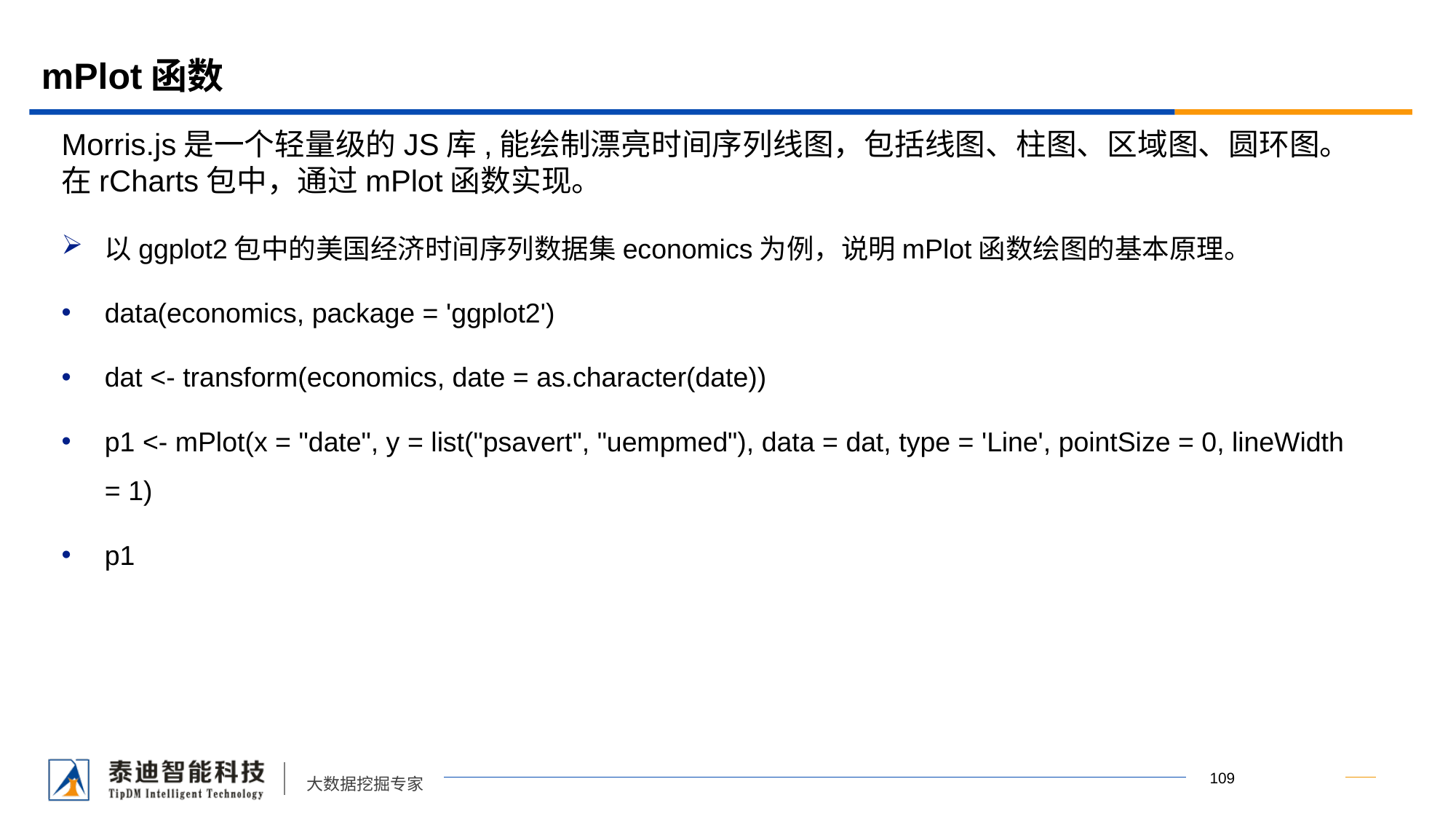

# mPlot函数
Morris.js是一个轻量级的JS库,能绘制漂亮时间序列线图，包括线图、柱图、区域图、圆环图。在rCharts包中，通过mPlot函数实现。
以ggplot2包中的美国经济时间序列数据集economics为例，说明mPlot函数绘图的基本原理。
data(economics, package = 'ggplot2')
dat <- transform(economics, date = as.character(date))
p1 <- mPlot(x = "date", y = list("psavert", "uempmed"), data = dat, type = 'Line', pointSize = 0, lineWidth = 1)
p1